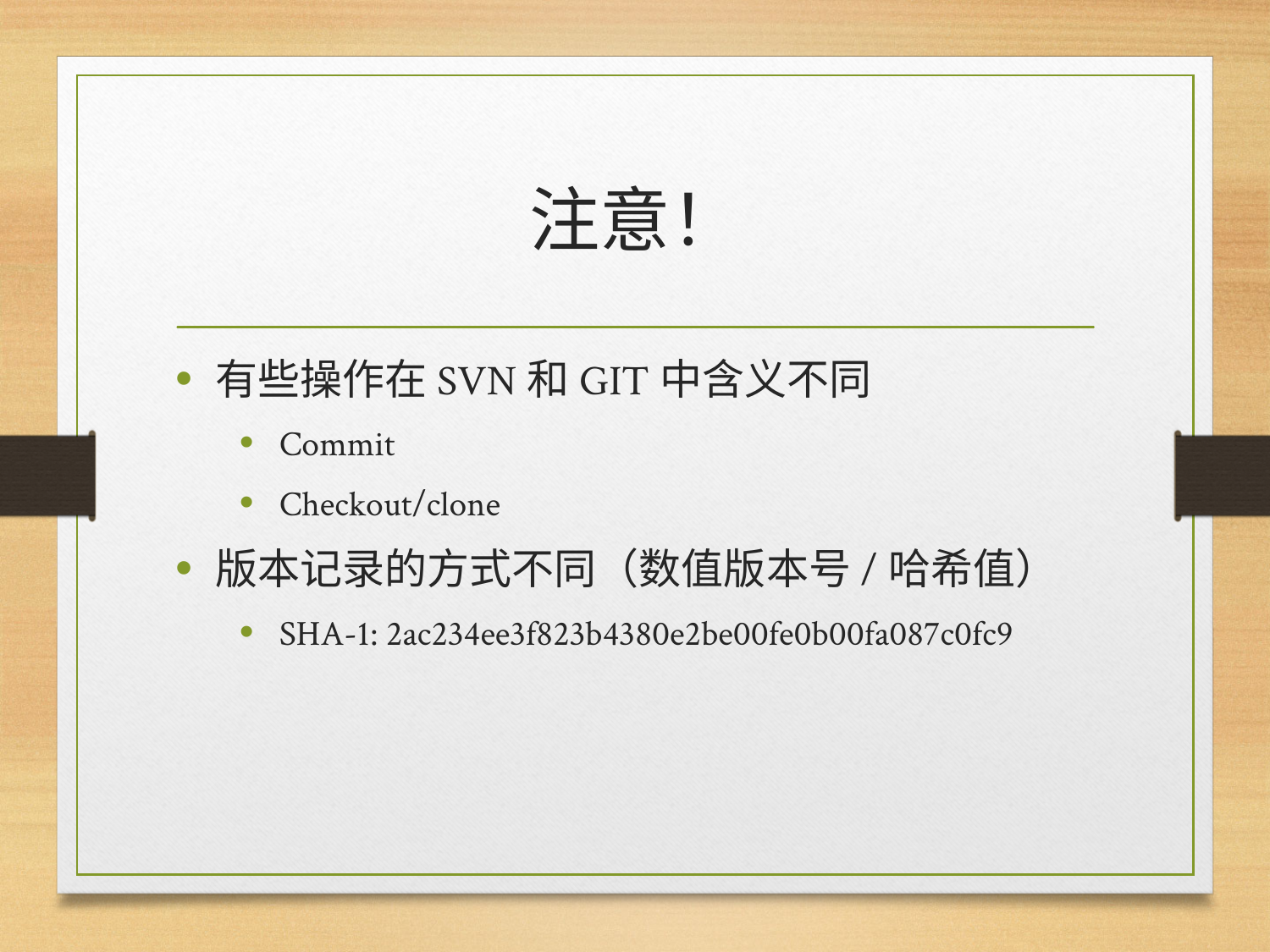

# 注意！
有些操作在SVN和GIT中含义不同
Commit
Checkout/clone
版本记录的方式不同（数值版本号/哈希值）
SHA-1: 2ac234ee3f823b4380e2be00fe0b00fa087c0fc9